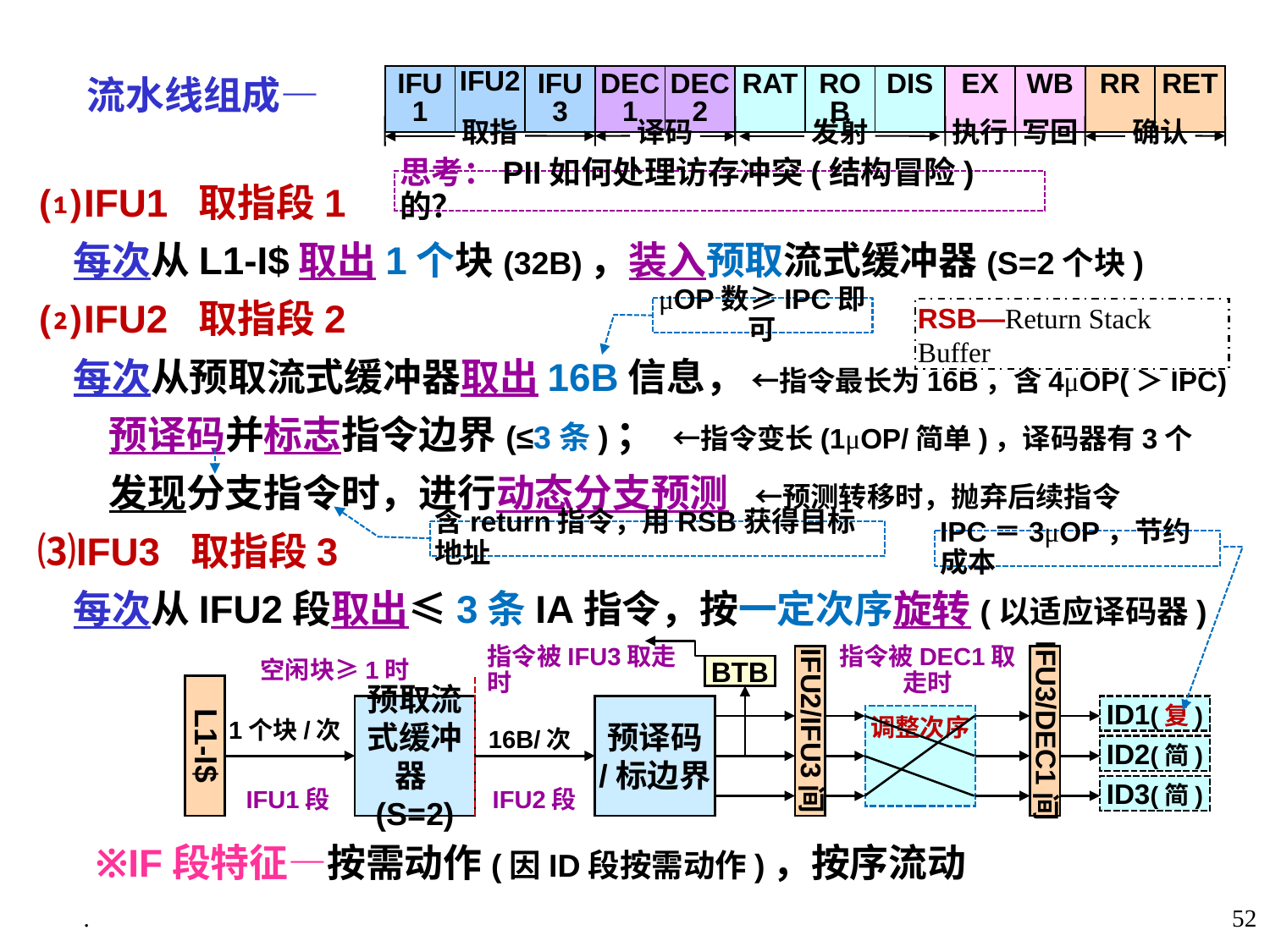

流水线组成—
| IFU1 | IFU2 | IFU3 | DEC1 | DEC2 | RAT | ROB | DIS | EX | WB | RR | RET |
| --- | --- | --- | --- | --- | --- | --- | --- | --- | --- | --- | --- |
译码
执行

写回

确认

取指

发射

⑴IFU1  取指段1
   每次从L1-I$取出1个块(32B)，装入预取流式缓冲器(S=2个块)
⑵IFU2  取指段2
   每次从预取流式缓冲器取出16B信息， ←指令最长为16B，含4μOP(＞IPC)
       预译码并标志指令边界(≤3条)；  ←指令变长(1μOP/简单)，译码器有3个
       发现分支指令时，进行动态分支预测   ←预测转移时，抛弃后续指令
⑶IFU3  取指段3
   每次从IFU2段取出≤3条IA指令，按一定次序旋转(以适应译码器)
思考：PII如何处理访存冲突(结构冒险)的？
μOP数≥IPC即可
RSB—Return Stack Buffer
含return指令，用RSB获得目标地址
IPC＝3μOP，节约成本
IFU2/IFU3间
指令被IFU3取走时
BTB
预译码
/标边界
16B/次
IFU2段
IFU3/DEC1间
指令被DEC1取走时
调整次序

空闲块≥1时
L1-I$
预取流式缓冲器(S=2)
1个块/次
IFU1段
ID1(复)
ID2(简)
ID3(简)
※IF段特征—按需动作(因ID段按需动作)，按序流动
.
52